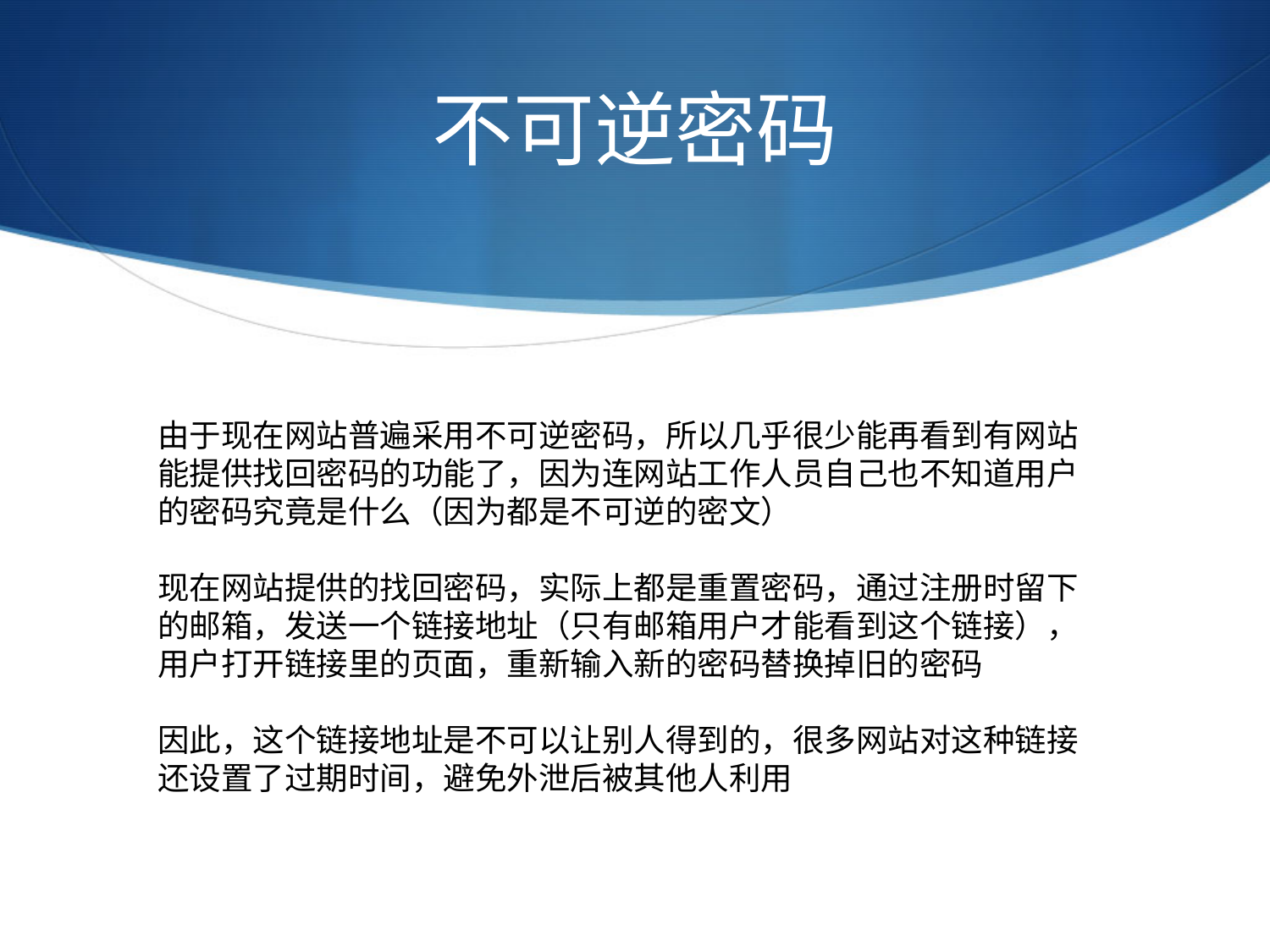

# 不可逆密码
由于现在网站普遍采用不可逆密码，所以几乎很少能再看到有网站能提供找回密码的功能了，因为连网站工作人员自己也不知道用户的密码究竟是什么（因为都是不可逆的密文）

现在网站提供的找回密码，实际上都是重置密码，通过注册时留下的邮箱，发送一个链接地址（只有邮箱用户才能看到这个链接），用户打开链接里的页面，重新输入新的密码替换掉旧的密码

因此，这个链接地址是不可以让别人得到的，很多网站对这种链接还设置了过期时间，避免外泄后被其他人利用